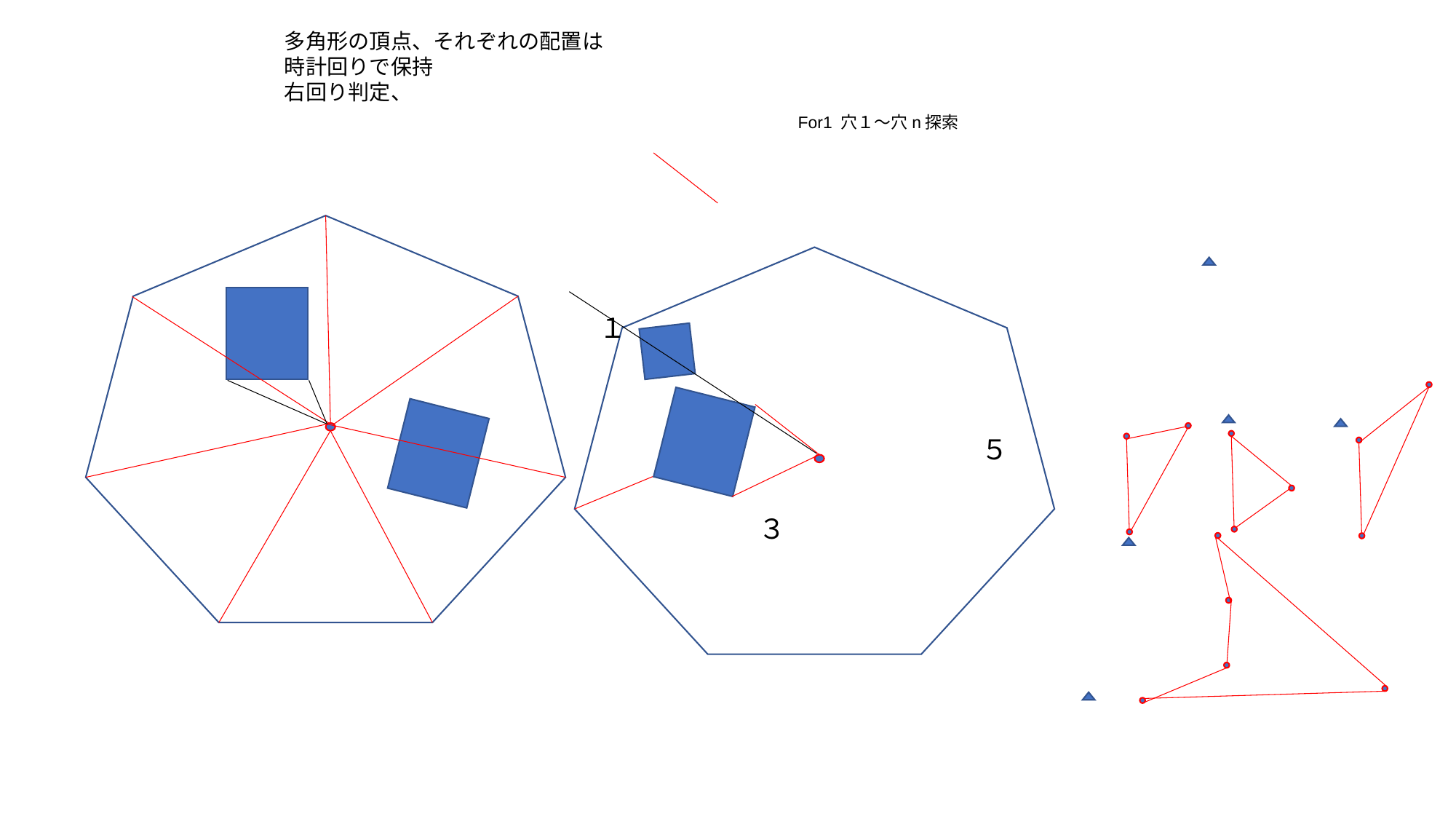

多角形の頂点、それぞれの配置は時計回りで保持
右回り判定、
For1 穴１～穴n探索

１

５

３